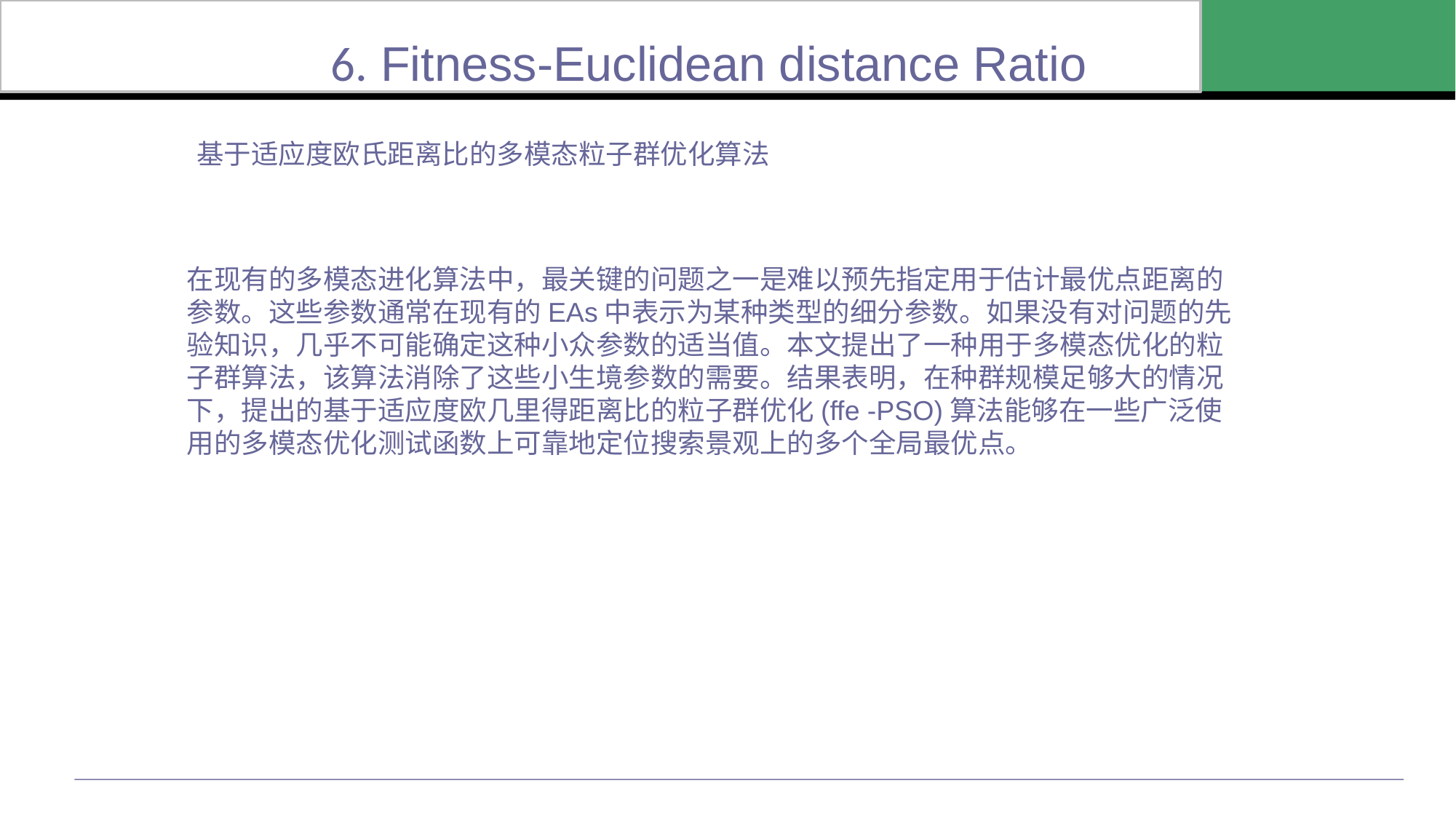

#
6. Fitness-Euclidean distance Ratio

基于适应度欧氏距离比的多模态粒子群优化算法
在现有的多模态进化算法中，最关键的问题之一是难以预先指定用于估计最优点距离的参数。这些参数通常在现有的EAs中表示为某种类型的细分参数。如果没有对问题的先验知识，几乎不可能确定这种小众参数的适当值。本文提出了一种用于多模态优化的粒子群算法，该算法消除了这些小生境参数的需要。结果表明，在种群规模足够大的情况下，提出的基于适应度欧几里得距离比的粒子群优化(ffe -PSO)算法能够在一些广泛使用的多模态优化测试函数上可靠地定位搜索景观上的多个全局最优点。